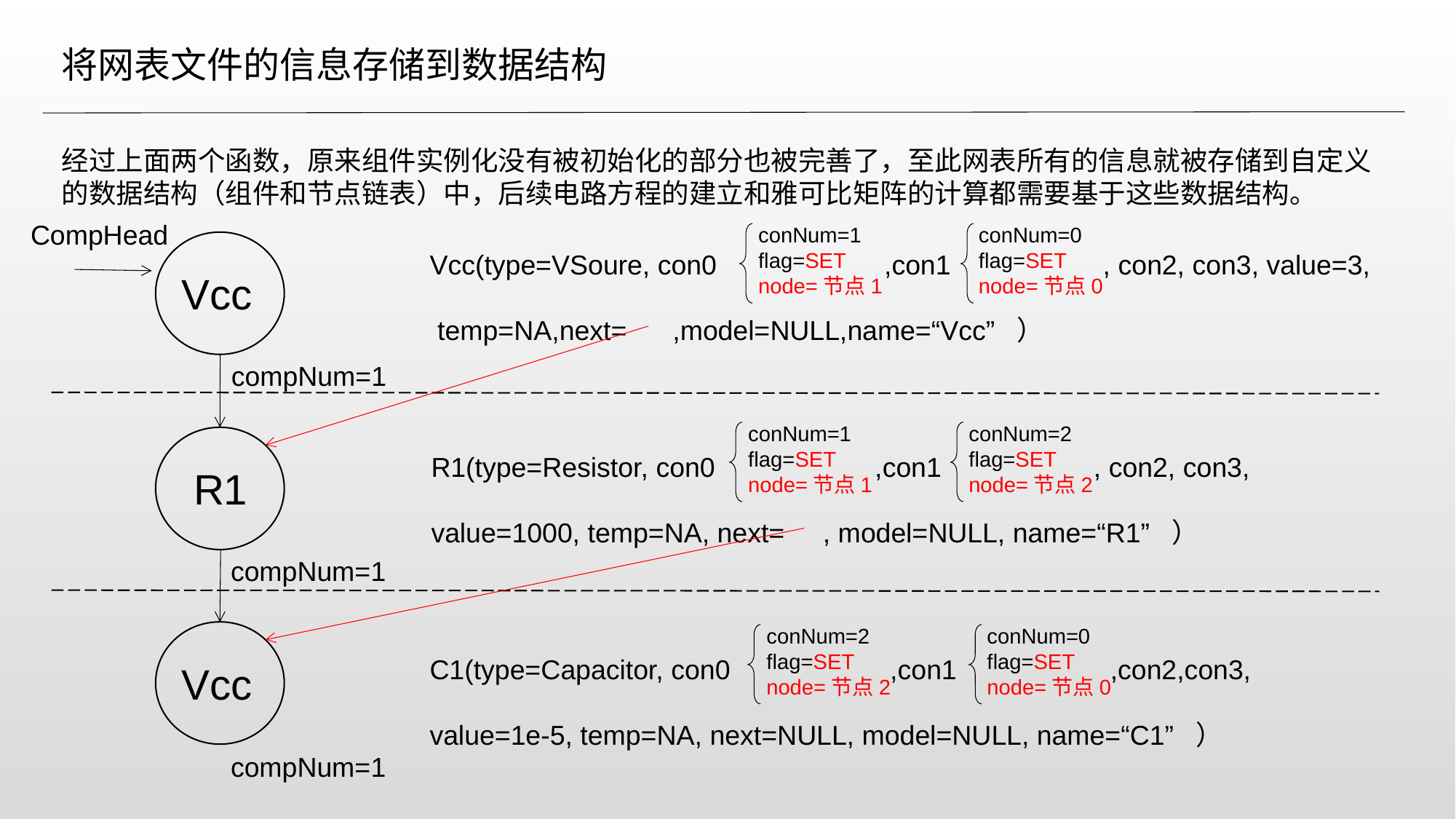

将网表文件的信息存储到数据结构

经过上面两个函数，原来组件实例化没有被初始化的部分也被完善了，至此网表所有的信息就被存储到自定义的数据结构（组件和节点链表）中，后续电路方程的建立和雅可比矩阵的计算都需要基于这些数据结构。
CompHead
conNum=1
flag=SET
node=节点1
conNum=0
flag=SET
node=节点0

Vcc(type=VSoure, con0                      ,con1                    , con2, con3, value=3,

 temp=NA,next=      ,model=NULL,name=“Vcc”  ）

Vcc
compNum=1
conNum=1
flag=SET
node=节点1
conNum=2
flag=SET
node=节点2

R1(type=Resistor, con0                     ,con1                    , con2, con3,

value=1000, temp=NA, next=     , model=NULL, name=“R1”  ）

 R1
compNum=1
conNum=2
flag=SET
node=节点2
conNum=0
flag=SET
node=节点0

C1(type=Capacitor, con0                     ,con1                    ,con2,con3,

value=1e-5, temp=NA, next=NULL, model=NULL, name=“C1”  ）

Vcc
compNum=1